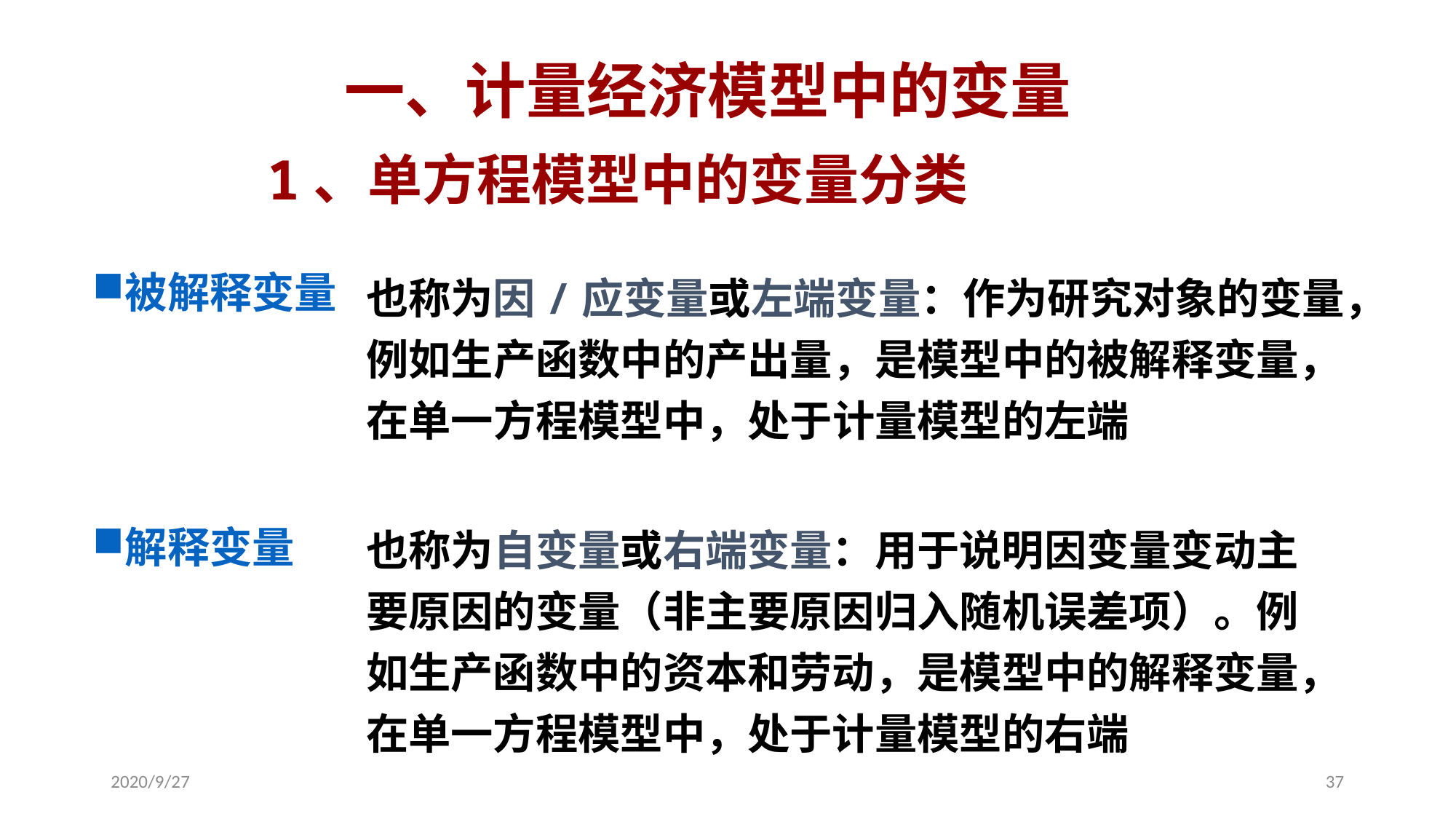

一、计量经济模型中的变量
# 1、单方程模型中的变量分类
也称为因/应变量或左端变量：作为研究对象的变量，例如生产函数中的产出量，是模型中的被解释变量，在单一方程模型中，处于计量模型的左端
被解释变量
也称为自变量或右端变量：用于说明因变量变动主要原因的变量（非主要原因归入随机误差项）。例如生产函数中的资本和劳动，是模型中的解释变量，在单一方程模型中，处于计量模型的右端
解释变量
2020/9/27
37